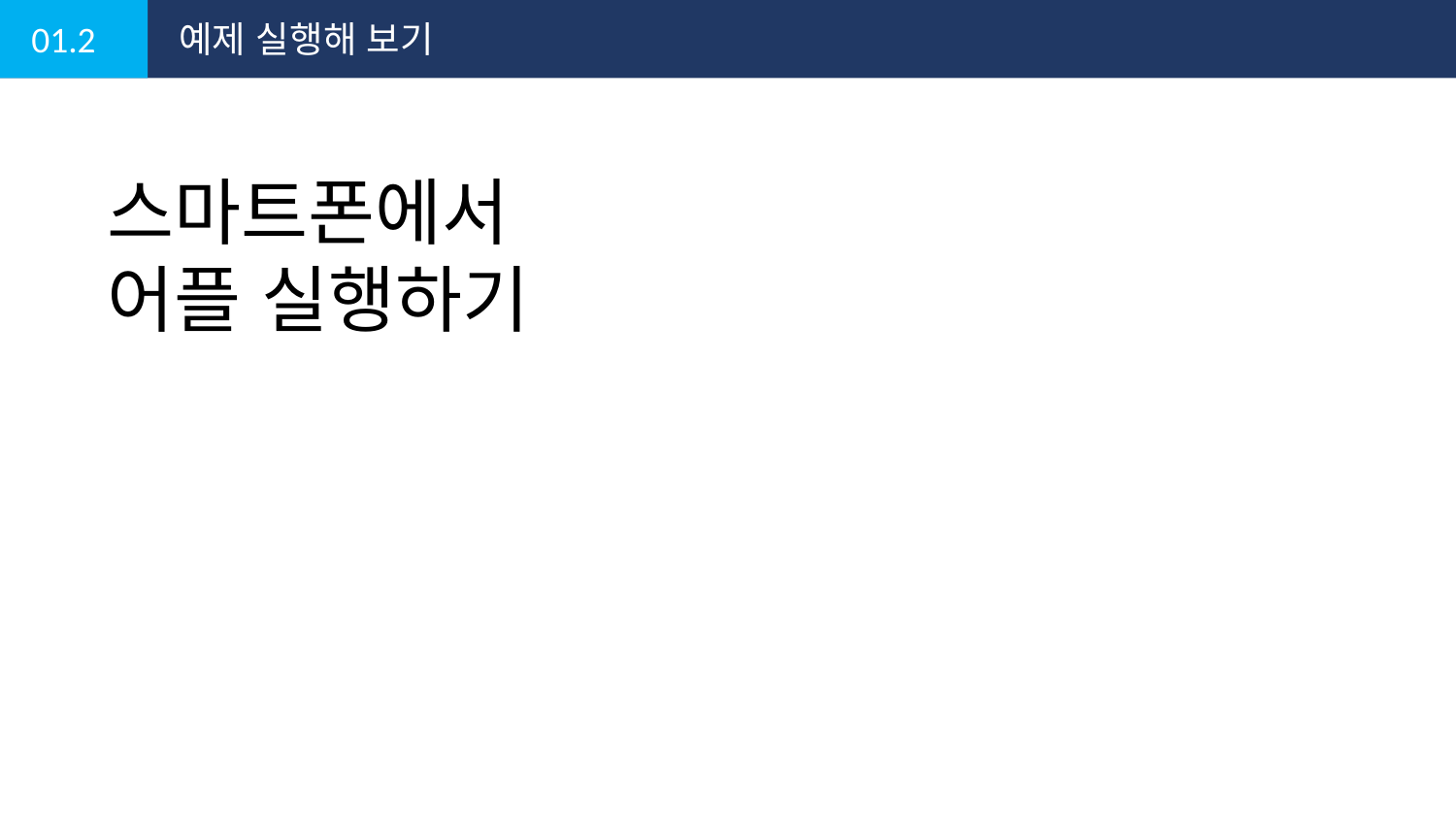

01.2
예제 실행해 보기
스마트폰에서
어플 실행하기